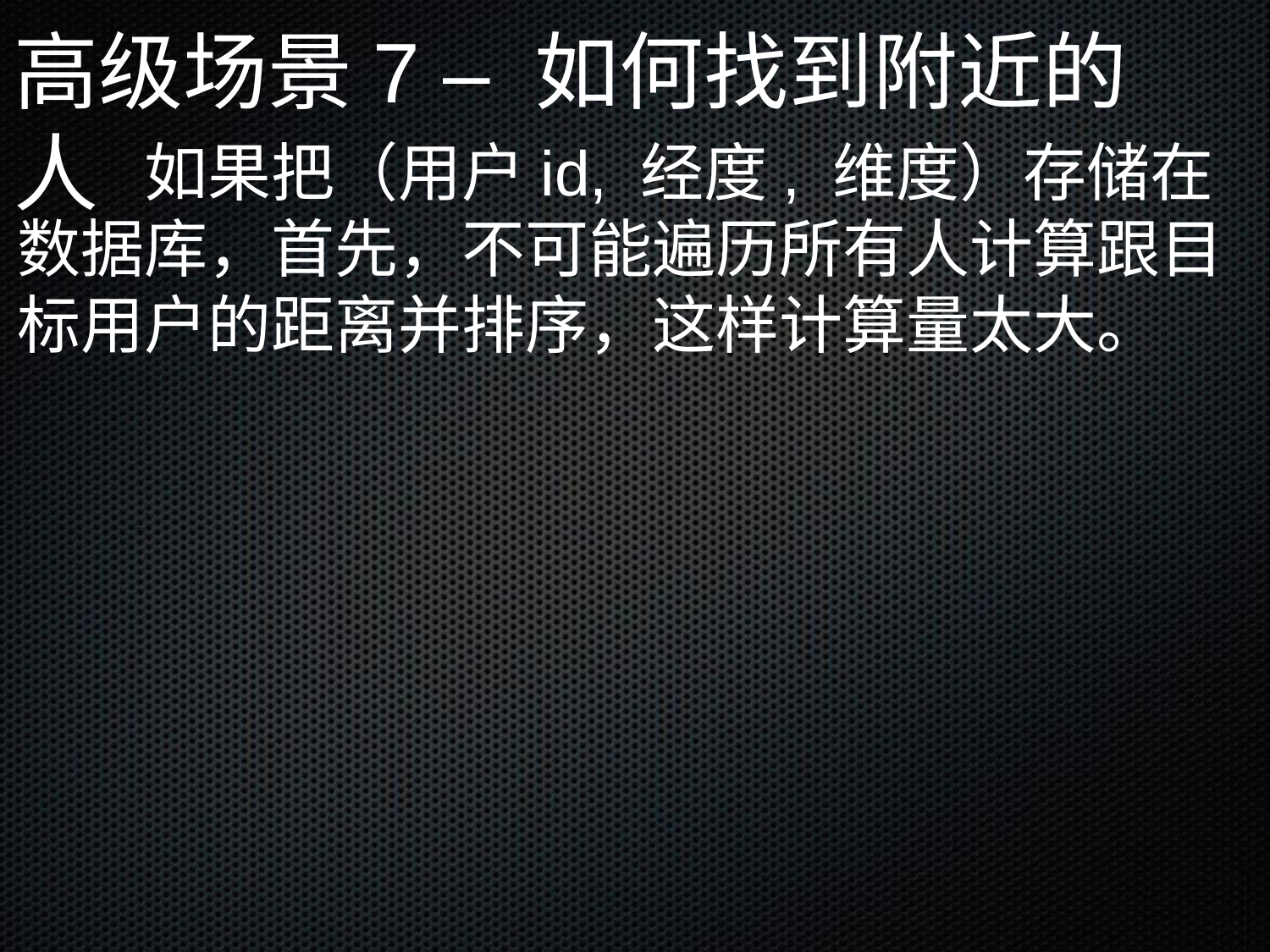

高级场景7 – 如何找到附近的人

	如果把（用户id, 经度, 维度）存储在数据库，首先，不可能遍历所有人计算跟目标用户的距离并排序，这样计算量太大。